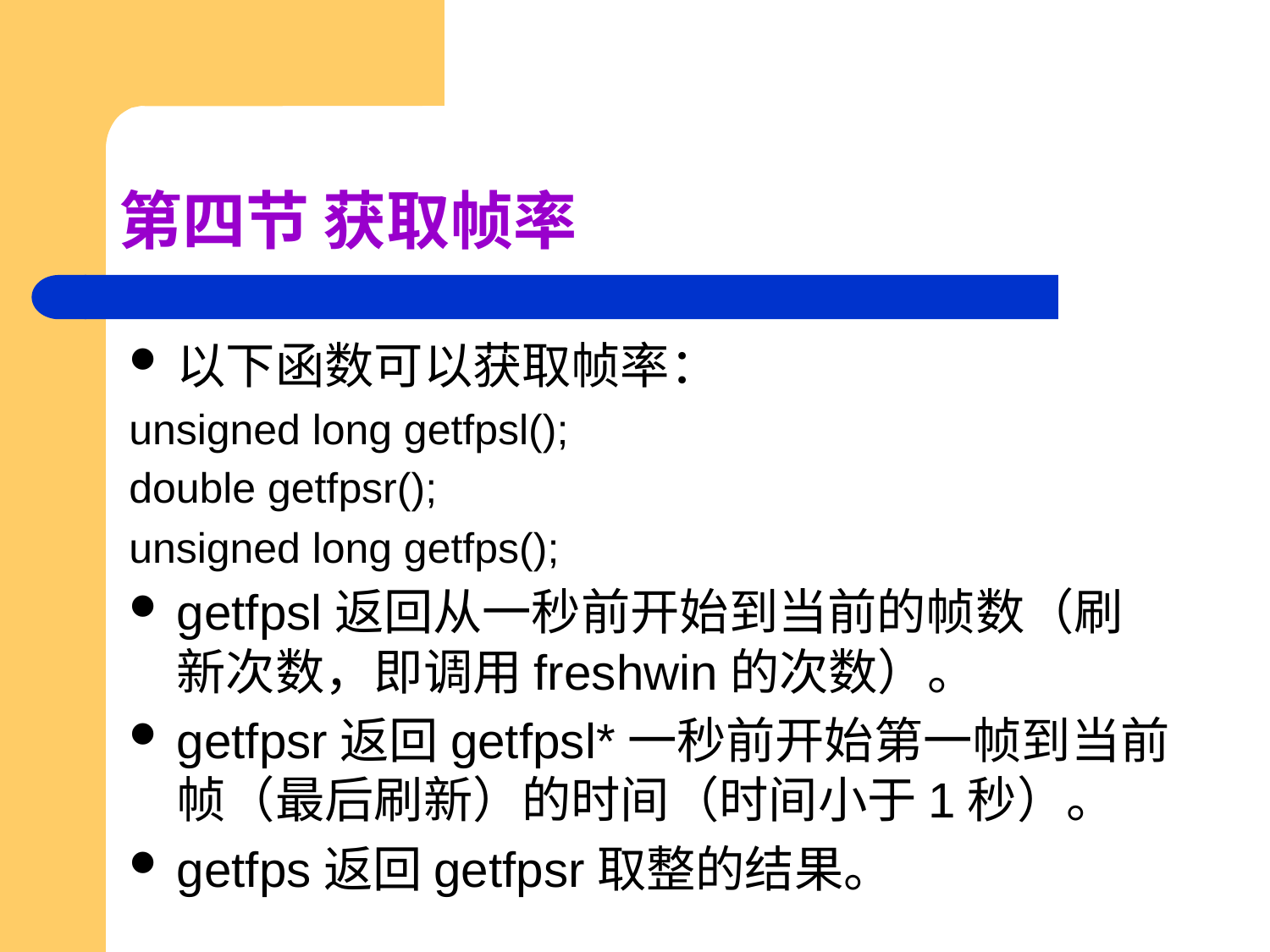

# 第四节 获取帧率
以下函数可以获取帧率：
unsigned long getfpsl();
double getfpsr();
unsigned long getfps();
getfpsl返回从一秒前开始到当前的帧数（刷新次数，即调用freshwin的次数）。
getfpsr返回getfpsl*一秒前开始第一帧到当前帧（最后刷新）的时间（时间小于1秒）。
getfps返回getfpsr取整的结果。